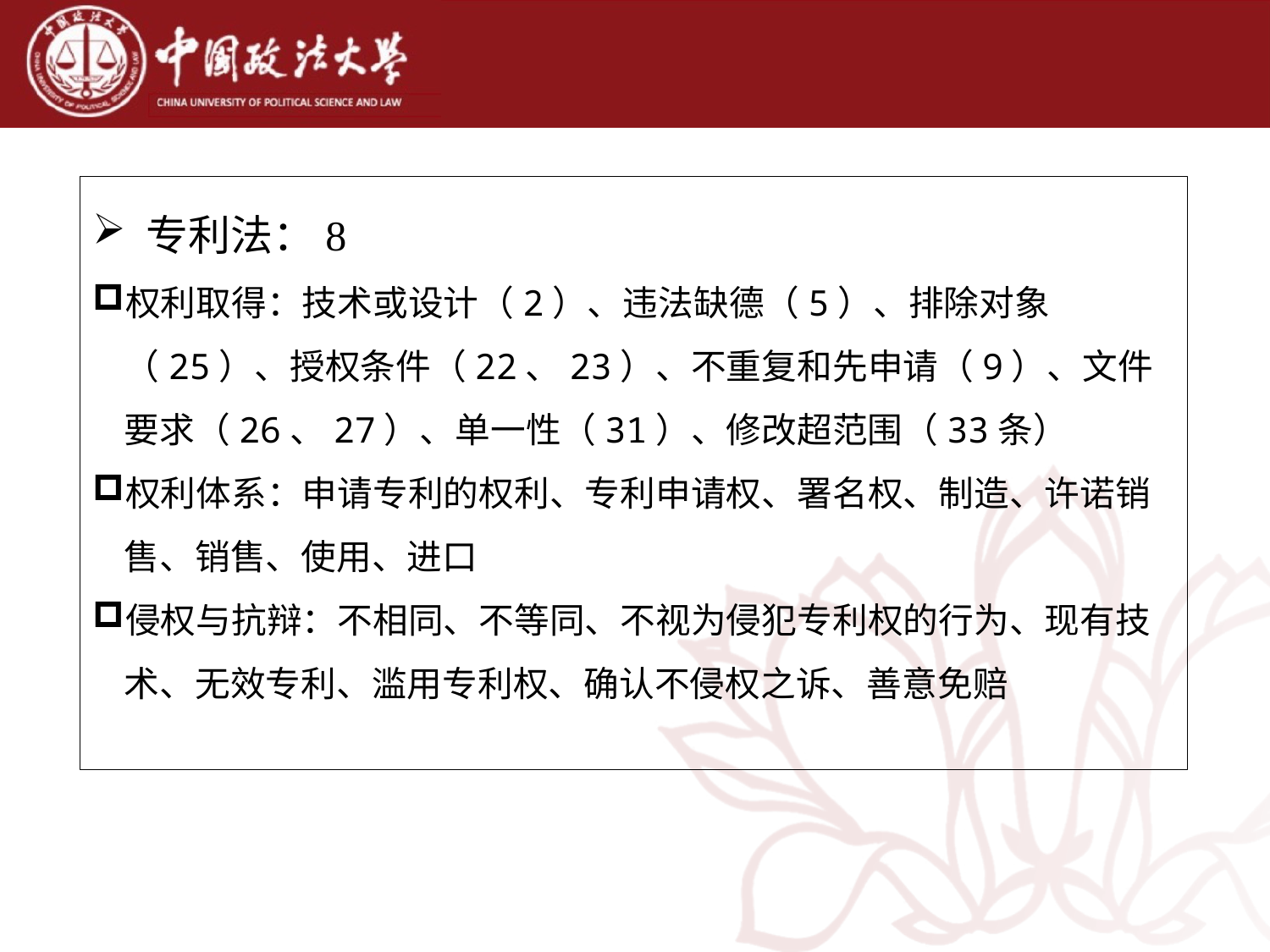

专利法：8
权利取得：技术或设计（2）、违法缺德（5）、排除对象（25）、授权条件（22、23）、不重复和先申请（9）、文件要求（26、27）、单一性（31）、修改超范围（33条）
权利体系：申请专利的权利、专利申请权、署名权、制造、许诺销售、销售、使用、进口
侵权与抗辩：不相同、不等同、不视为侵犯专利权的行为、现有技术、无效专利、滥用专利权、确认不侵权之诉、善意免赔
立法目的